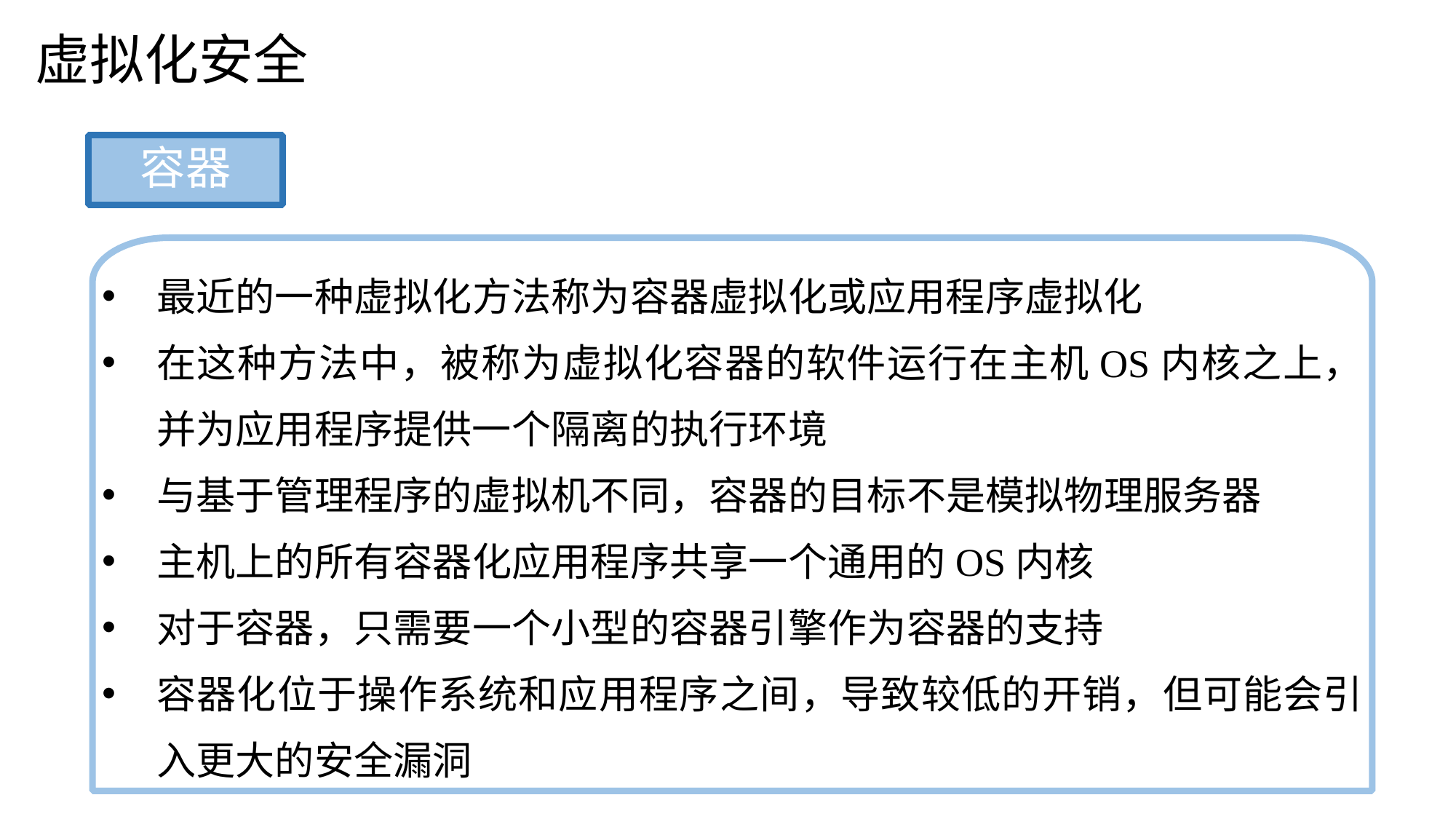

虚拟化安全

容器
最近的一种虚拟化方法称为容器虚拟化或应用程序虚拟化
在这种方法中，被称为虚拟化容器的软件运行在主机OS内核之上，并为应用程序提供一个隔离的执行环境
与基于管理程序的虚拟机不同，容器的目标不是模拟物理服务器
主机上的所有容器化应用程序共享一个通用的OS内核
对于容器，只需要一个小型的容器引擎作为容器的支持
容器化位于操作系统和应用程序之间，导致较低的开销，但可能会引入更大的安全漏洞